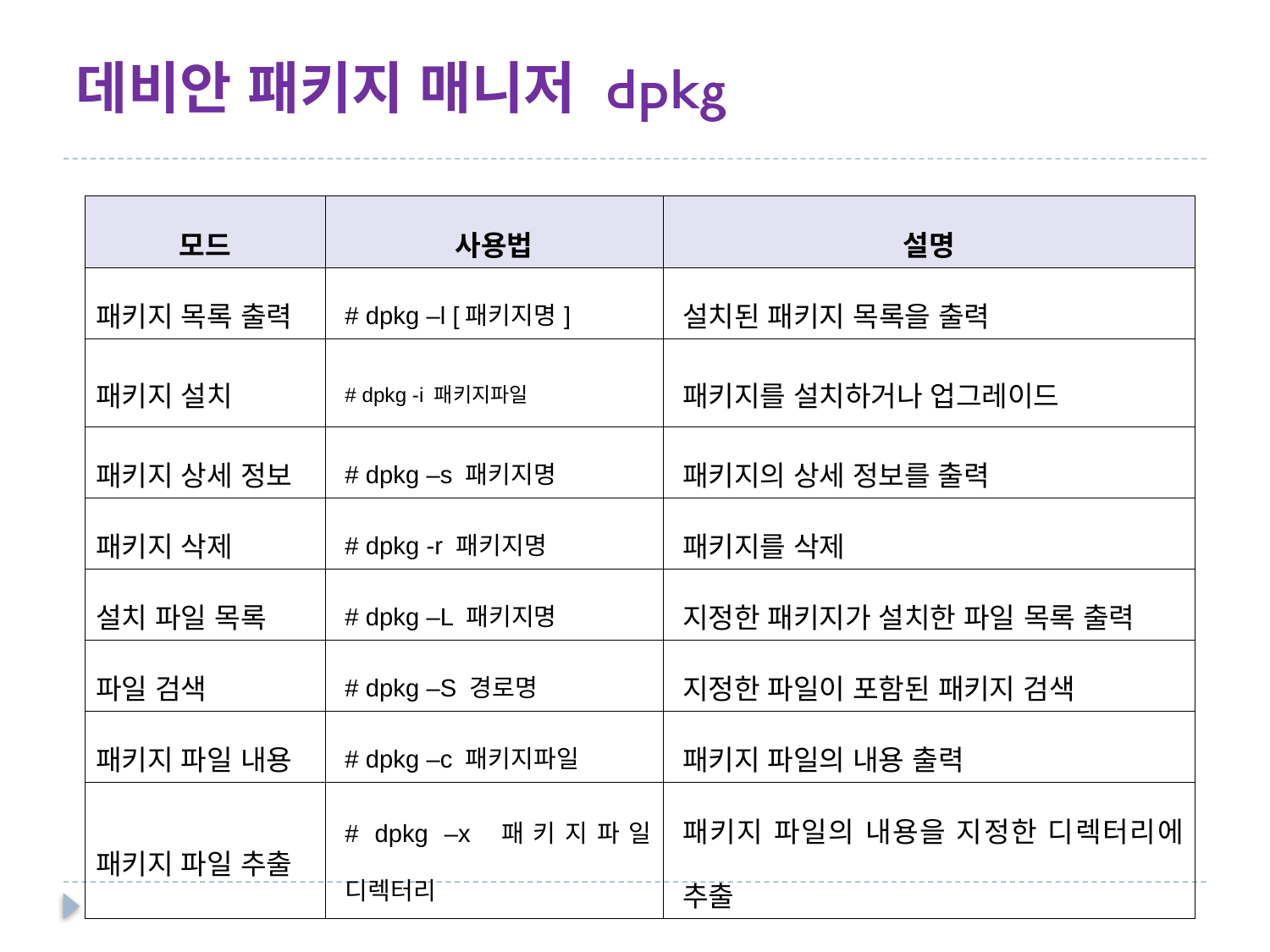

# 데비안 패키지 매니저 dpkg
| 모드 | 사용법 | 설명 |
| --- | --- | --- |
| 패키지 목록 출력 | # dpkg –l [패키지명] | 설치된 패키지 목록을 출력 |
| 패키지 설치 | # dpkg -i 패키지파일 | 패키지를 설치하거나 업그레이드 |
| 패키지 상세 정보 | # dpkg –s 패키지명 | 패키지의 상세 정보를 출력 |
| 패키지 삭제 | # dpkg -r 패키지명 | 패키지를 삭제 |
| 설치 파일 목록 | # dpkg –L 패키지명 | 지정한 패키지가 설치한 파일 목록 출력 |
| 파일 검색 | # dpkg –S 경로명 | 지정한 파일이 포함된 패키지 검색 |
| 패키지 파일 내용 | # dpkg –c 패키지파일 | 패키지 파일의 내용 출력 |
| 패키지 파일 추출 | # dpkg –x 패키지파일 디렉터리 | 패키지 파일의 내용을 지정한 디렉터리에 추출 |